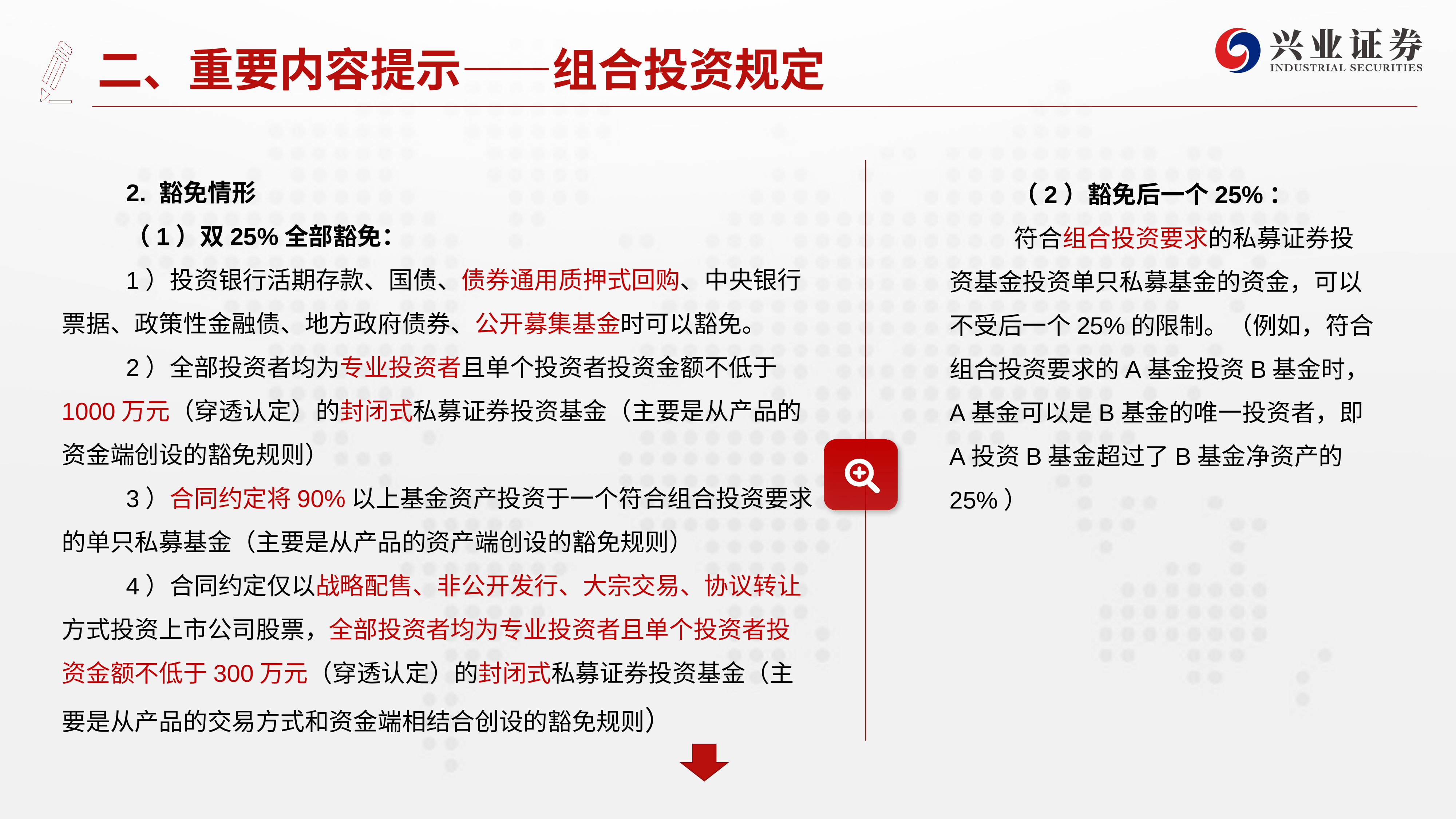

# 二、重要内容提示——组合投资规定
2. 豁免情形
（1）双25%全部豁免：
1）投资银行活期存款、国债、债券通用质押式回购、中央银行票据、政策性金融债、地方政府债券、公开募集基金时可以豁免。
2）全部投资者均为专业投资者且单个投资者投资金额不低于1000万元（穿透认定）的封闭式私募证券投资基金（主要是从产品的资金端创设的豁免规则）
3）合同约定将90%以上基金资产投资于一个符合组合投资要求的单只私募基金（主要是从产品的资产端创设的豁免规则）
4）合同约定仅以战略配售、非公开发行、大宗交易、协议转让方式投资上市公司股票，全部投资者均为专业投资者且单个投资者投资金额不低于300万元（穿透认定）的封闭式私募证券投资基金（主要是从产品的交易方式和资金端相结合创设的豁免规则）
（2）豁免后一个25%：
符合组合投资要求的私募证券投资基金投资单只私募基金的资金，可以不受后一个25%的限制。（例如，符合组合投资要求的A基金投资B基金时，A基金可以是B基金的唯一投资者，即A投资B基金超过了B基金净资产的25%）